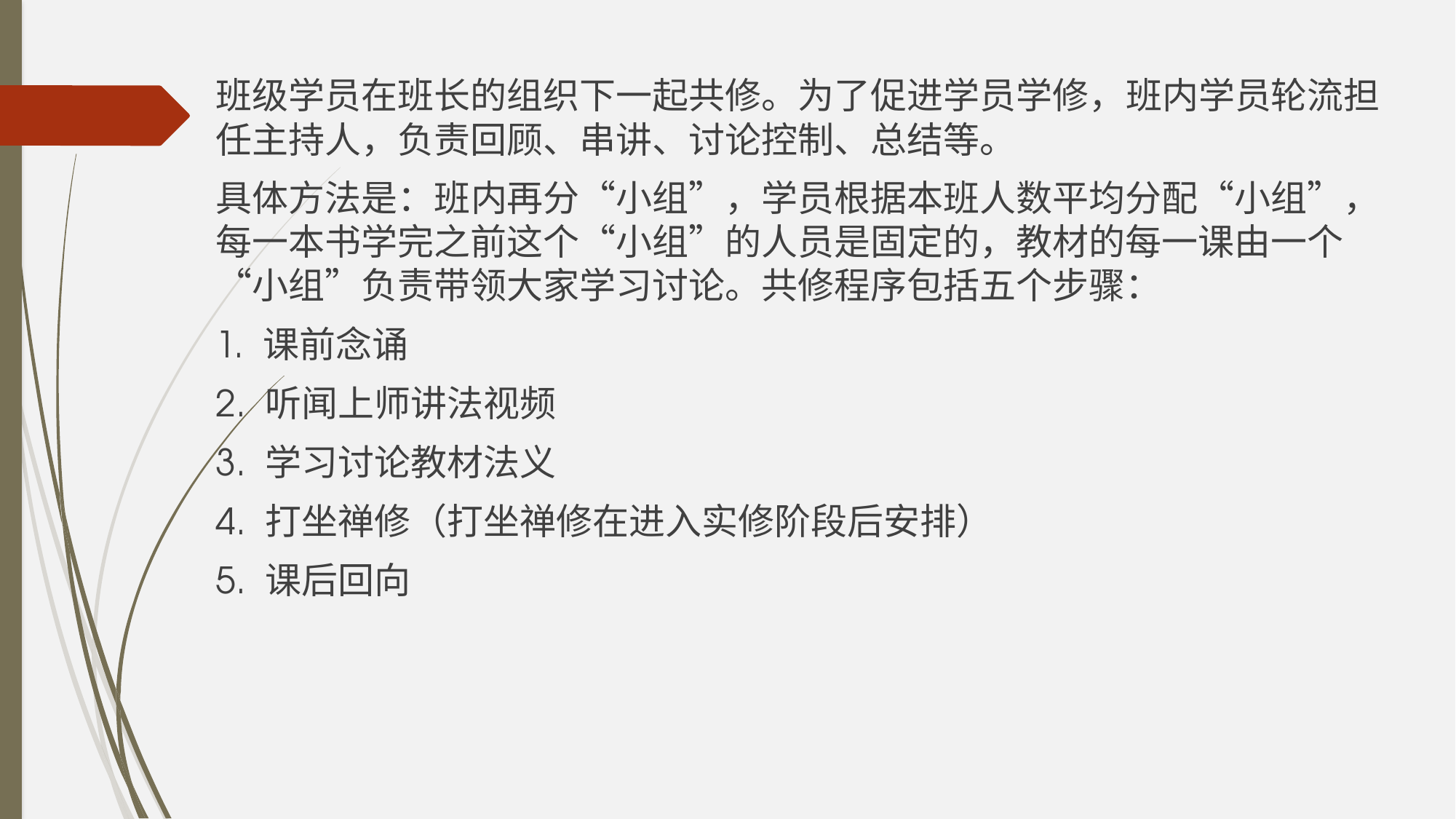

班级学员在班长的组织下一起共修。为了促进学员学修，班内学员轮流担任主持人，负责回顾、串讲、讨论控制、总结等。
具体方法是：班内再分“小组”，学员根据本班人数平均分配“小组”，每一本书学完之前这个“小组”的人员是固定的，教材的每一课由一个“小组”负责带领大家学习讨论。共修程序包括五个步骤：
1. 课前念诵
2. 听闻上师讲法视频
3. 学习讨论教材法义
4. 打坐禅修（打坐禅修在进入实修阶段后安排）
5. 课后回向